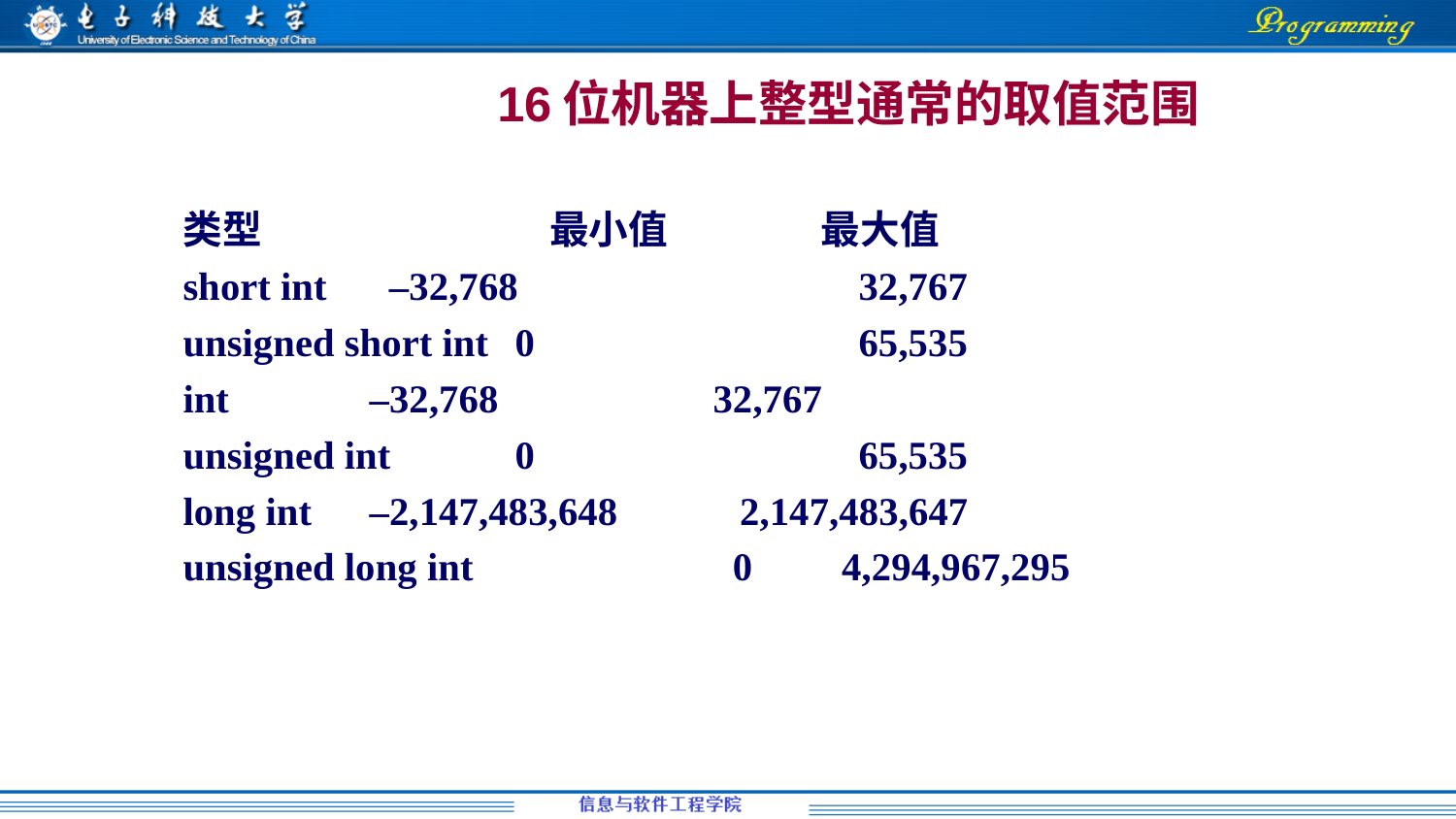

16位机器上整型通常的取值范围
类型                                最小值                 最大值
short int	  –32,768	                    32,767
unsigned short int	0	                    65,535
int	–32,768	                    32,767
unsigned int	0	                    65,535
long int	–2,147,483,648	        2,147,483,647
unsigned long int	                      0         4,294,967,295